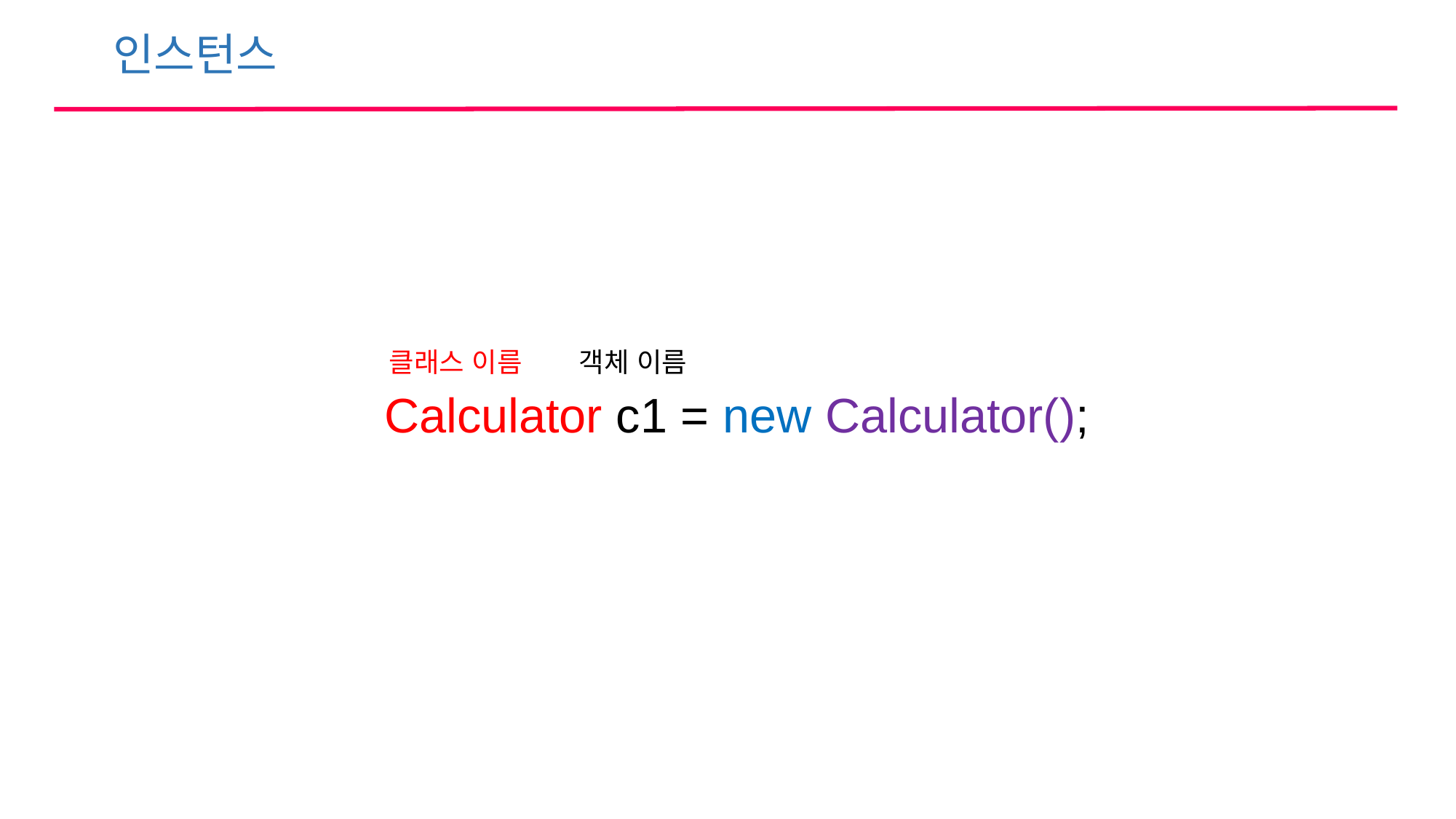

인스턴스
클래스 이름
객체 이름
Calculator c1 = new Calculator();